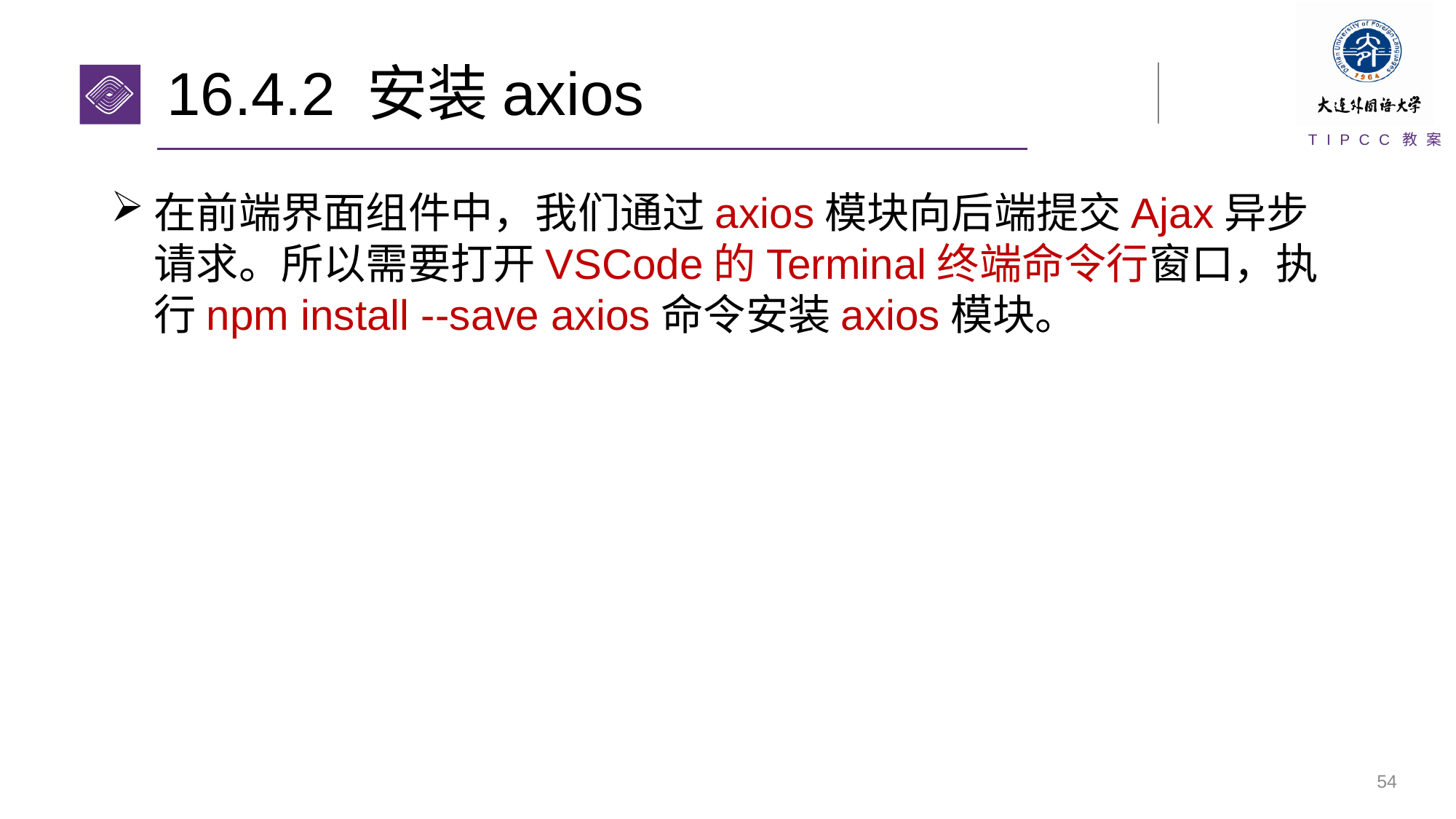

# 16.4.2 安装axios
在前端界面组件中，我们通过axios模块向后端提交Ajax异步请求。所以需要打开VSCode的Terminal终端命令行窗口，执行npm install --save axios命令安装axios模块。
54